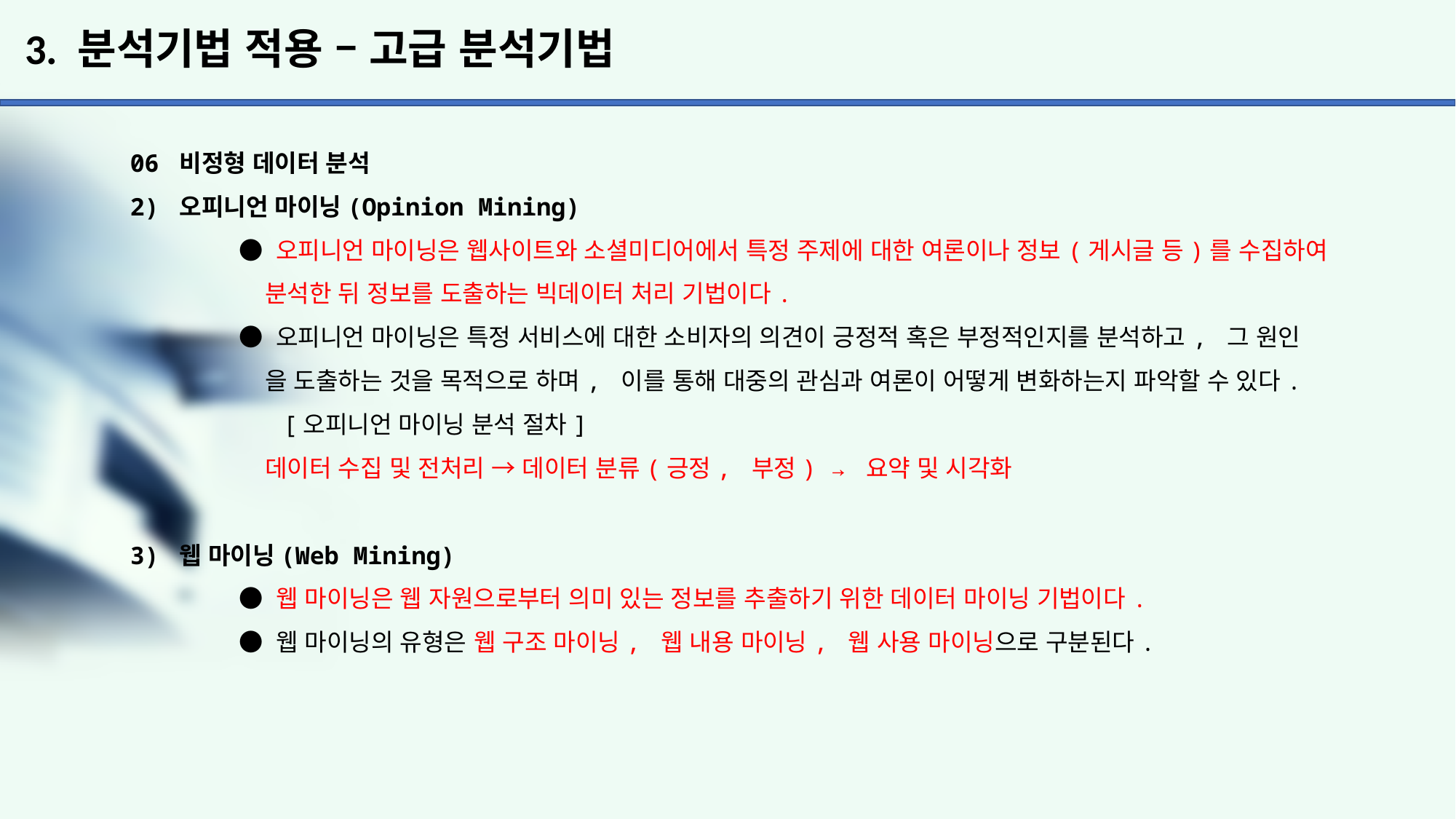

# 3. 분석기법 적용 – 고급 분석기법
06 비정형 데이터 분석
2) 오피니언 마이닝(Opinion Mining)
	● 오피니언 마이닝은 웹사이트와 소셜미디어에서 특정 주제에 대한 여론이나 정보(게시글 등)를 수집하여
	   분석한 뒤 정보를 도출하는 빅데이터 처리 기법이다.
	● 오피니언 마이닝은 특정 서비스에 대한 소비자의 의견이 긍정적 혹은 부정적인지를 분석하고, 그 원인
	   을 도출하는 것을 목적으로 하며, 이를 통해 대중의 관심과 여론이 어떻게 변화하는지 파악할 수 있다.
	   [오피니언 마이닝 분석 절차]
	   데이터 수집 및 전처리 → 데이터 분류(긍정, 부정) → 요약 및 시각화

3) 웹 마이닝(Web Mining)
	● 웹 마이닝은 웹 자원으로부터 의미 있는 정보를 추출하기 위한 데이터 마이닝 기법이다.
	● 웹 마이닝의 유형은 웹 구조 마이닝, 웹 내용 마이닝, 웹 사용 마이닝으로 구분된다.